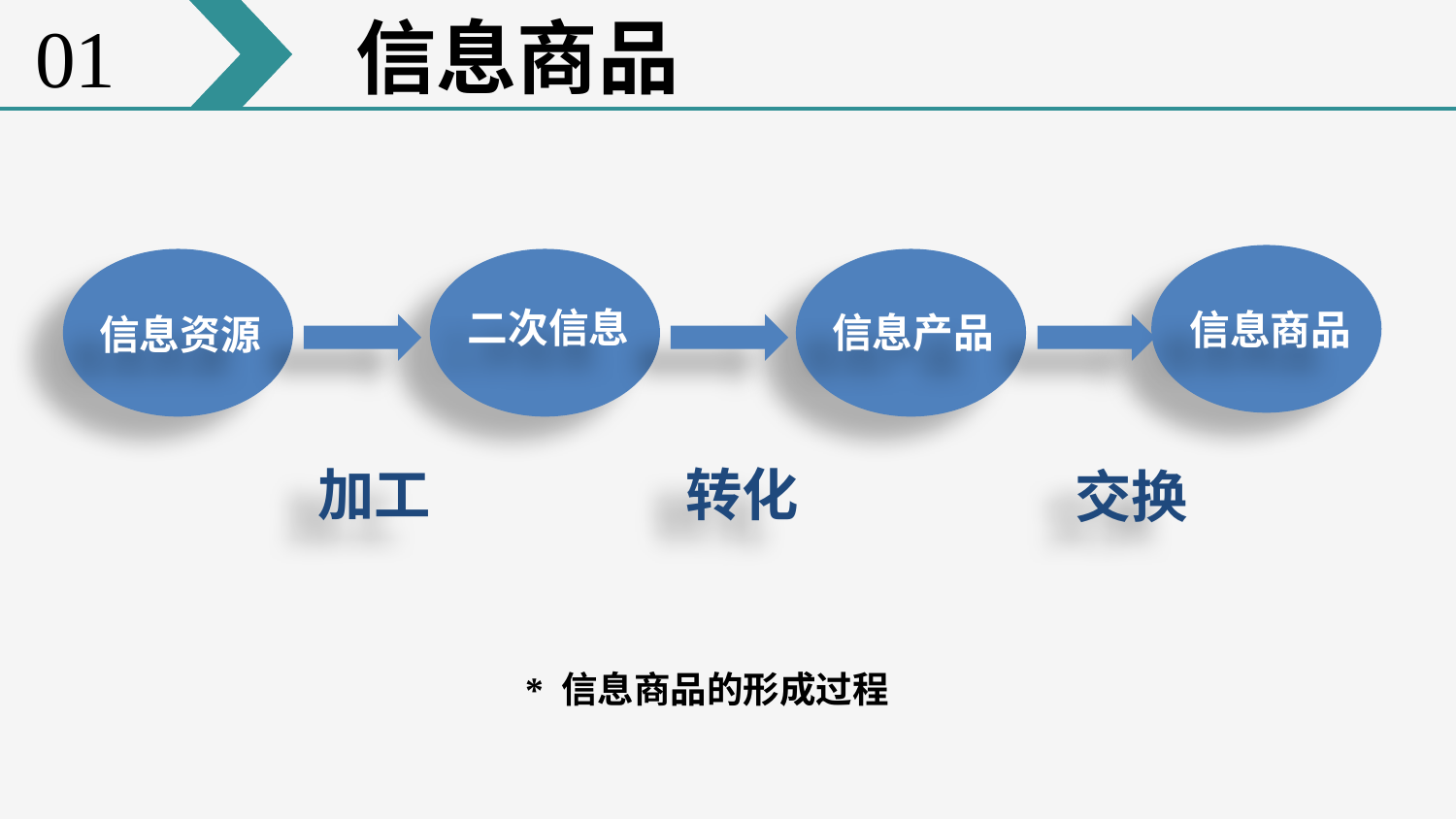

01
 信息商品

二次信息
信息商品
信息产品
信息资源

加工
转化
交换
* 信息商品的形成过程